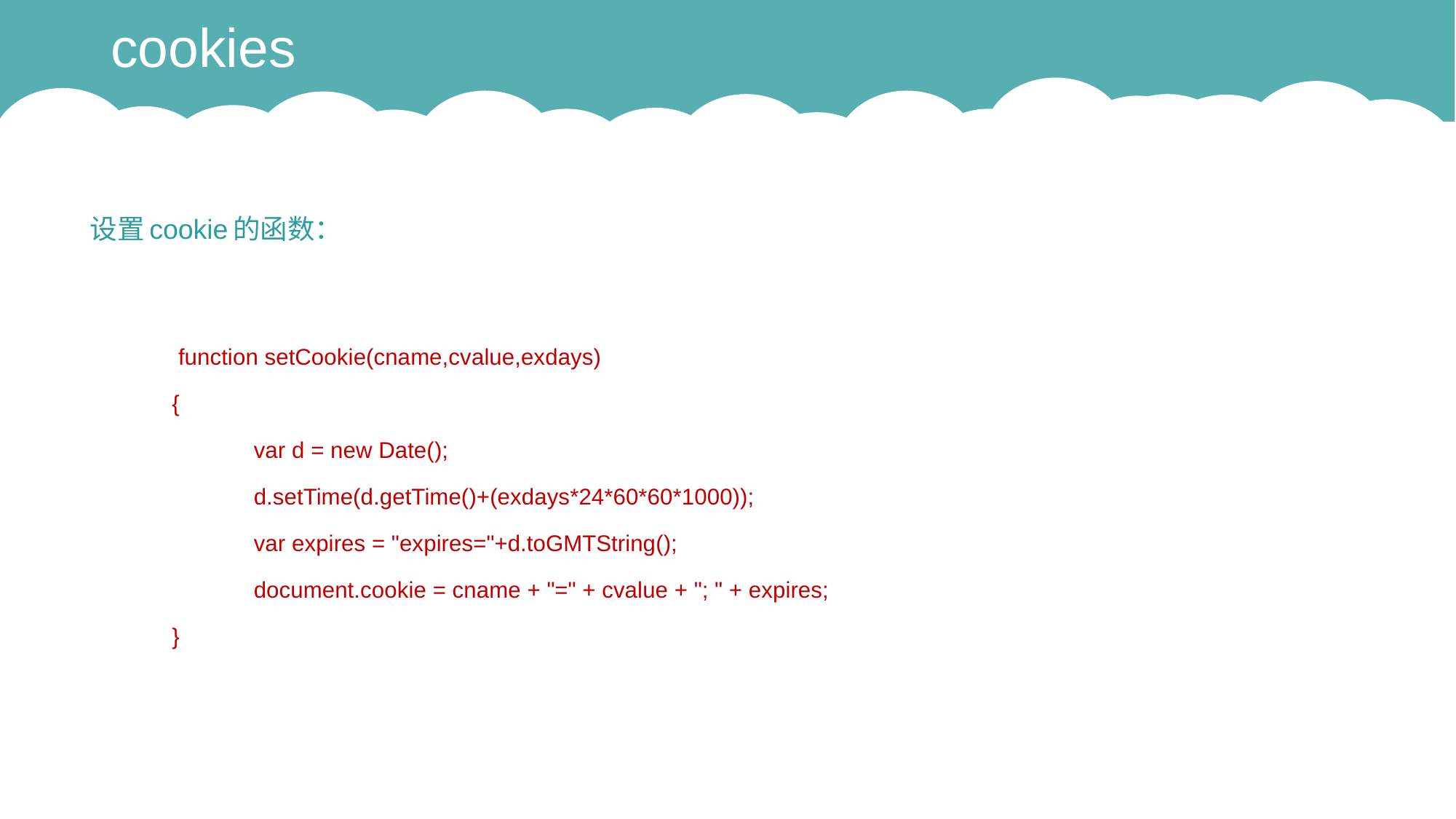

# cookies
设置cookie的函数：

	 function setCookie(cname,cvalue,exdays)
	{
		var d = new Date();
		d.setTime(d.getTime()+(exdays*24*60*60*1000));
		var expires = "expires="+d.toGMTString();
		document.cookie = cname + "=" + cvalue + "; " + expires;
	}